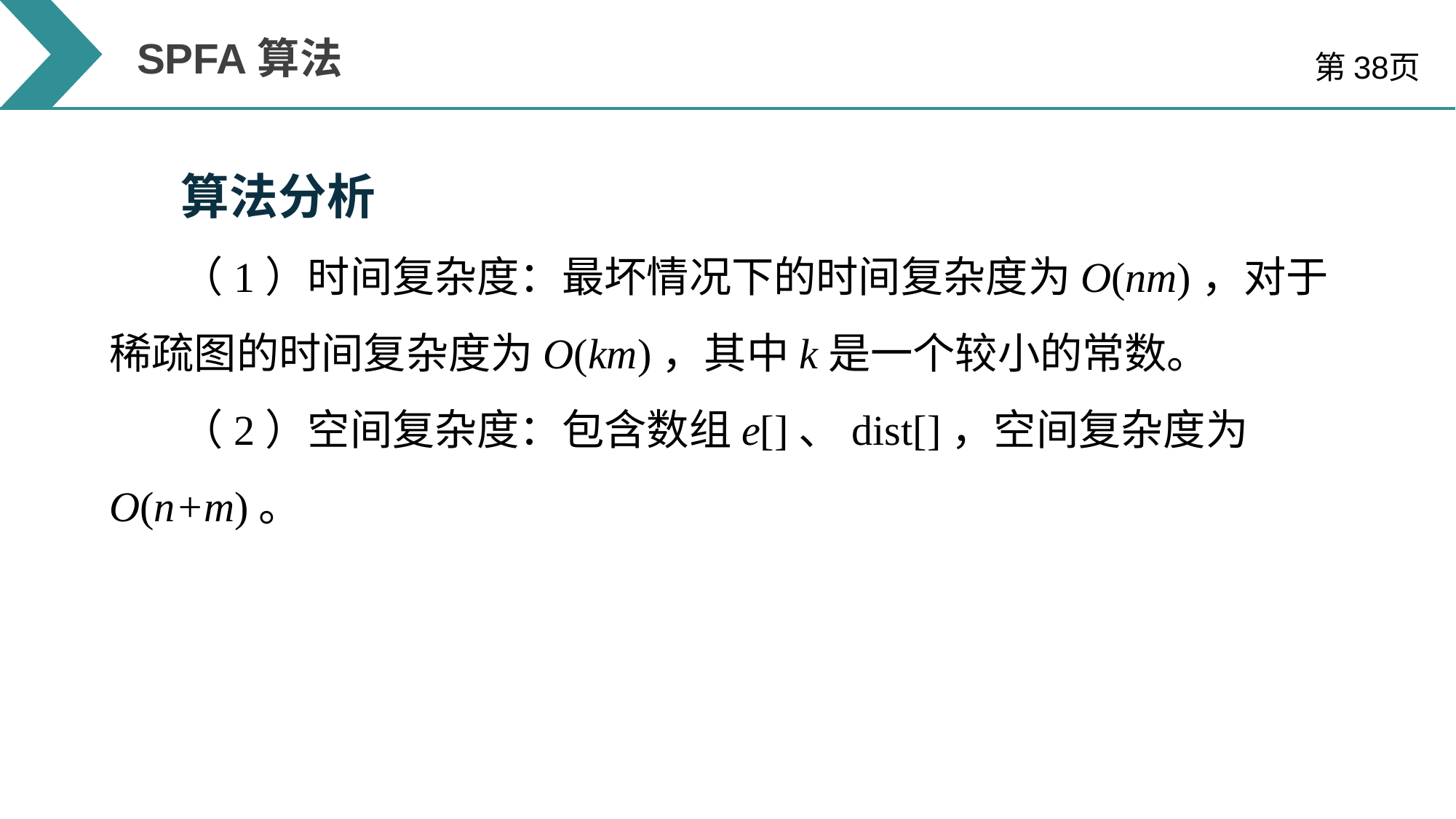

SPFA算法
第38页
算法分析
（1）时间复杂度：最坏情况下的时间复杂度为O(nm)，对于稀疏图的时间复杂度为O(km)，其中k是一个较小的常数。
（2）空间复杂度：包含数组e[]、dist[]，空间复杂度为O(n+m)。